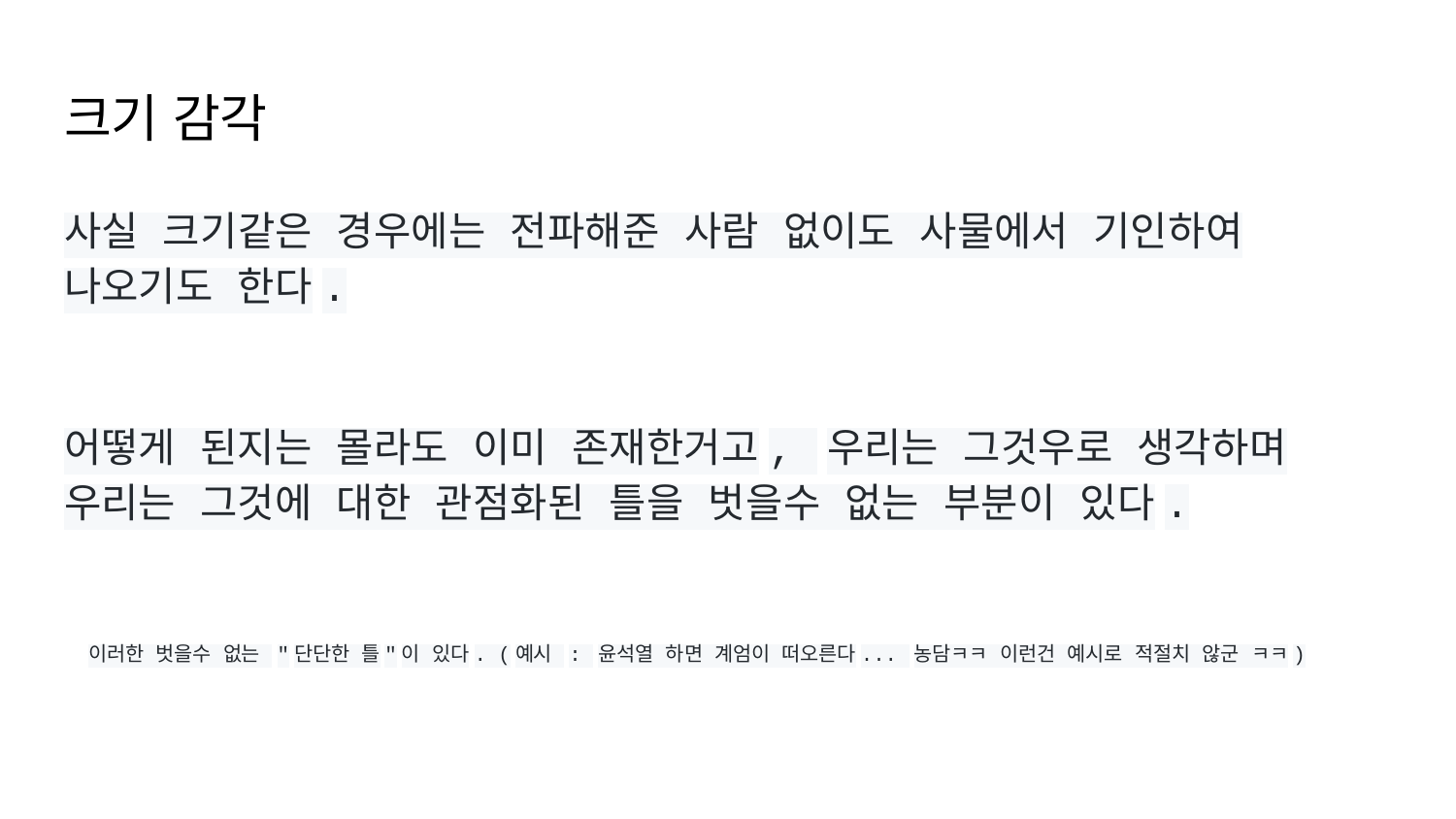

# 크기 감각
사실 크기같은 경우에는 전파해준 사람 없이도 사물에서 기인하여 나오기도 한다.

어떻게 된지는 몰라도 이미 존재한거고, 우리는 그것우로 생각하며 우리는 그것에 대한 관점화된 틀을 벗을수 없는 부분이 있다.

이러한 벗을수 없는 "단단한 틀"이 있다. (예시 : 윤석열 하면 계엄이 떠오른다... 농담ㅋㅋ 이런건 예시로 적절치 않군 ㅋㅋ)